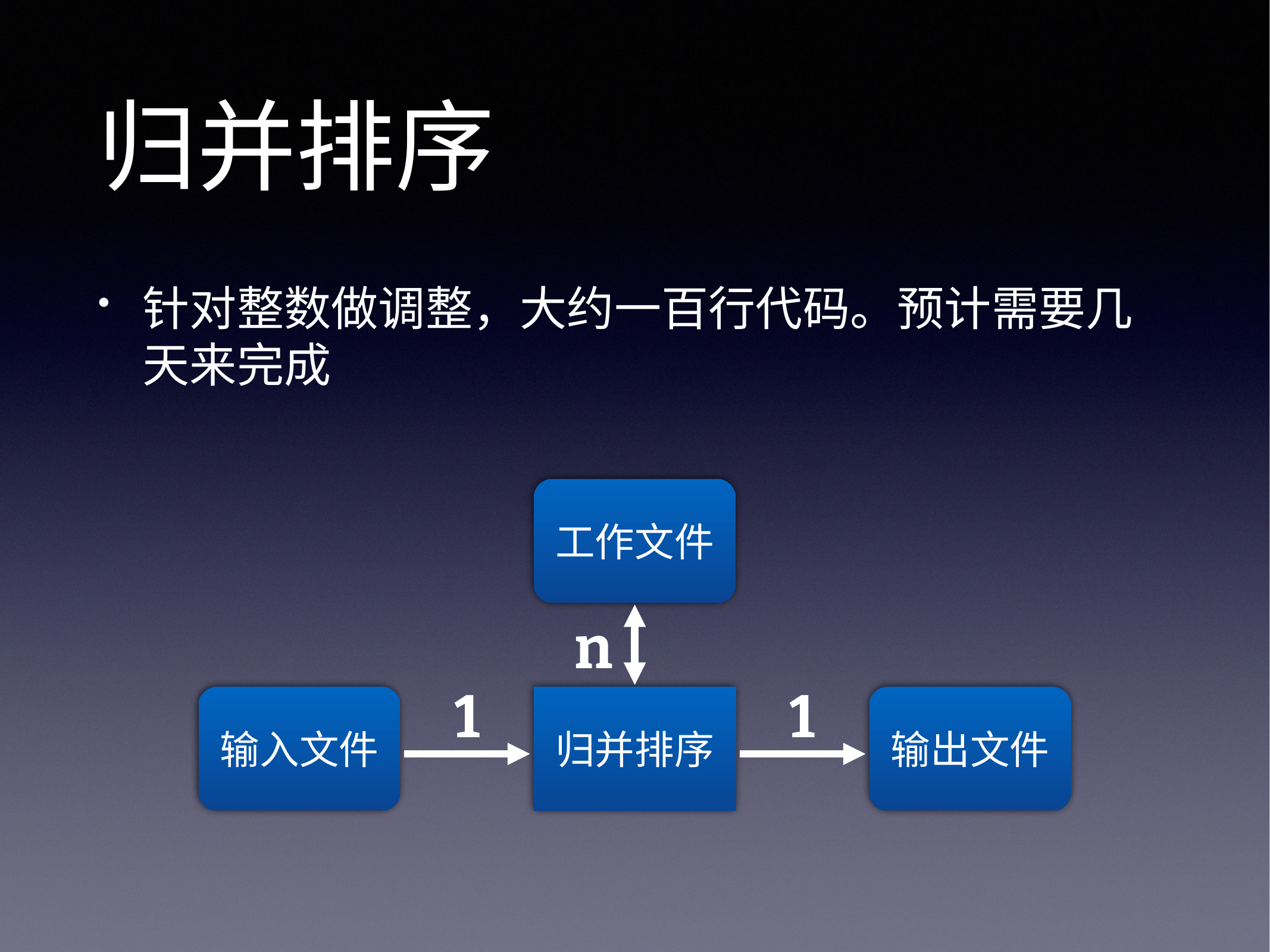

# 归并排序
针对整数做调整，大约一百行代码。预计需要几天来完成
工作文件

n
1
1
输入文件
归并排序
输出文件